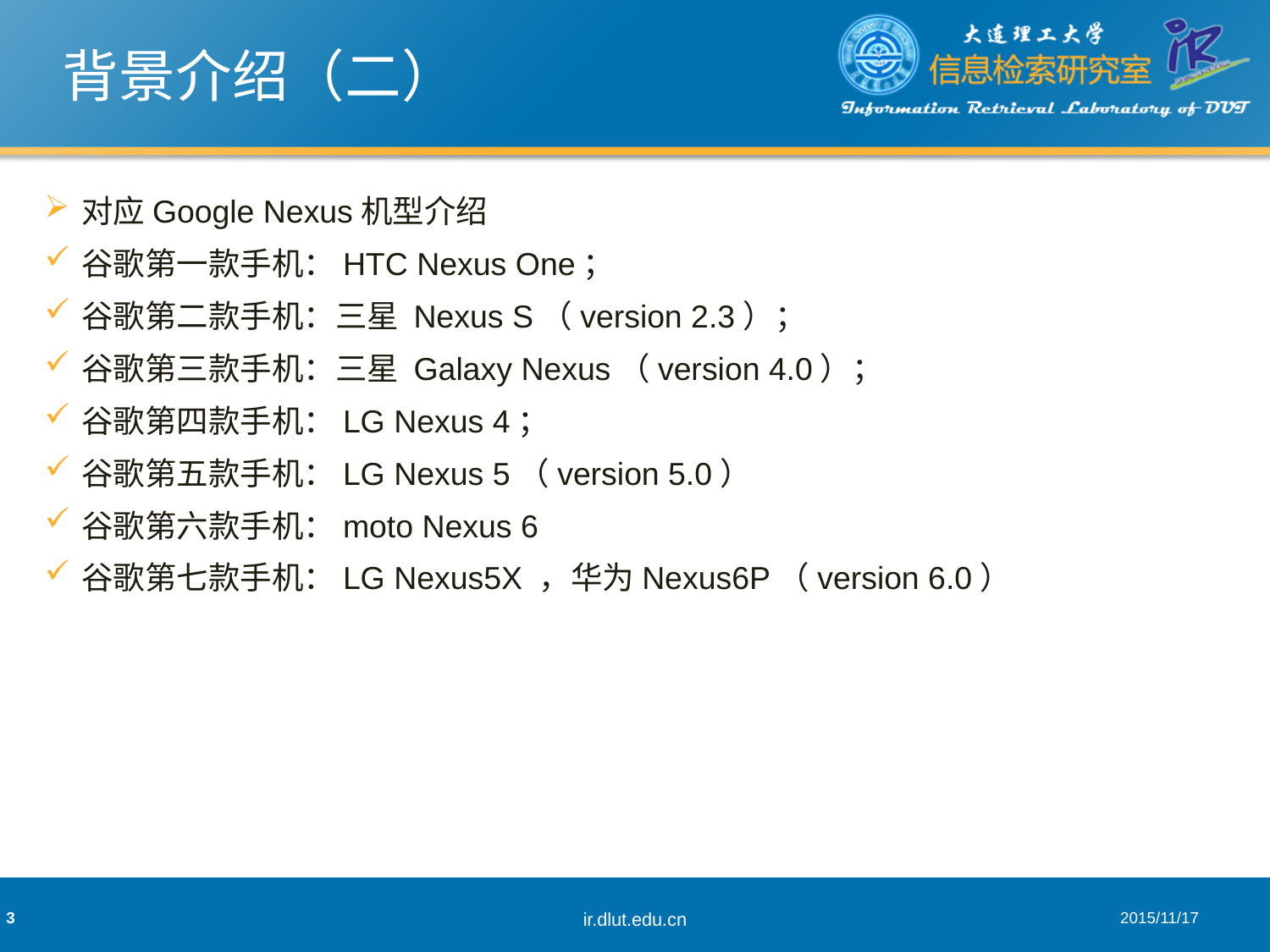

# 背景介绍（二）
对应Google Nexus机型介绍
谷歌第一款手机：HTC Nexus One；
谷歌第二款手机：三星 Nexus S（version 2.3）；
谷歌第三款手机：三星 Galaxy Nexus（version 4.0）；
谷歌第四款手机：LG Nexus 4；
谷歌第五款手机：LG Nexus 5（version 5.0）
谷歌第六款手机：moto Nexus 6
谷歌第七款手机：LG Nexus5X ，华为Nexus6P（version 6.0）